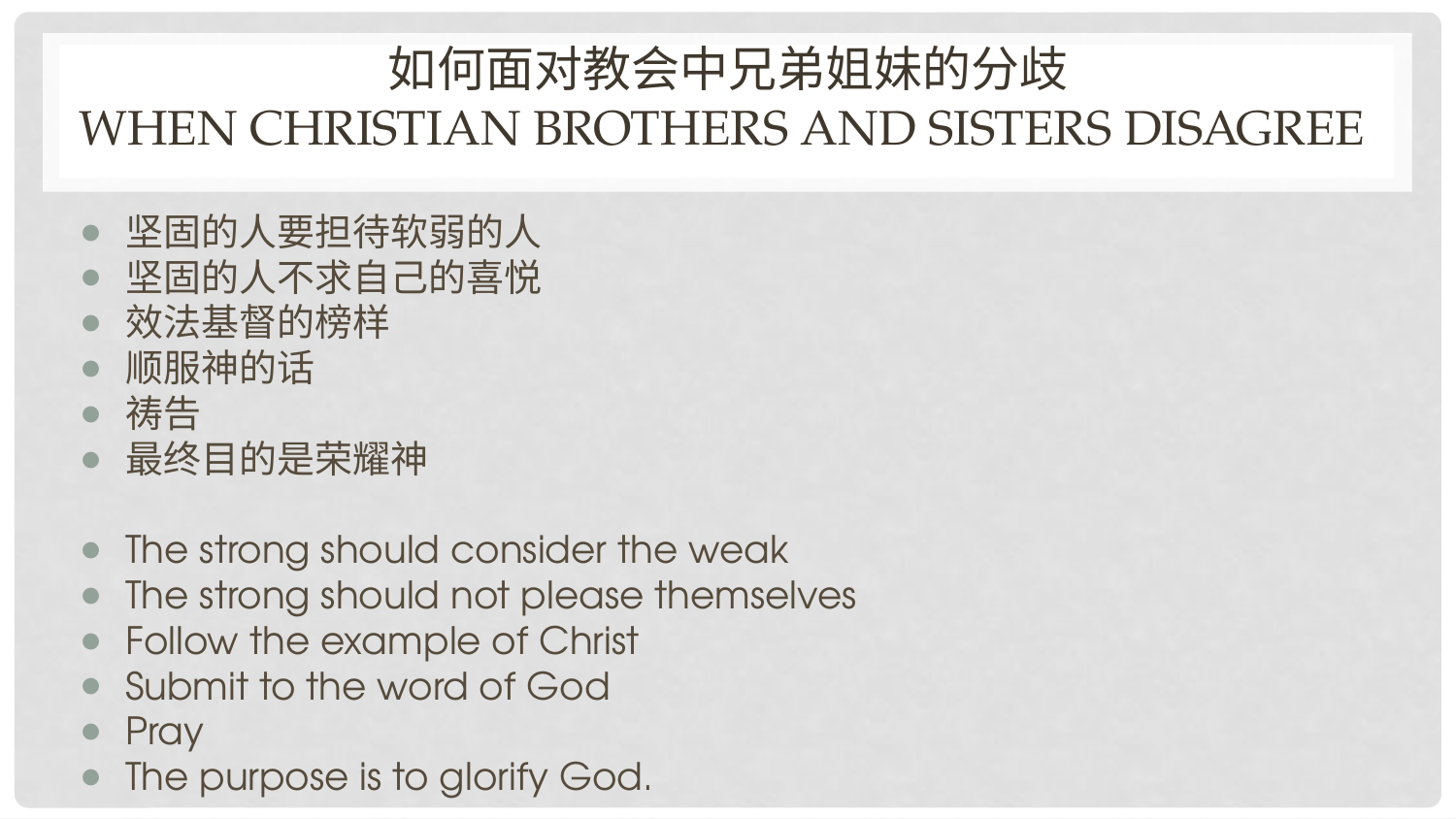

# 如何面对教会中兄弟姐妹的分歧 When Christian brothers and sisters disagree
坚固的人要担待软弱的人
坚固的人不求自己的喜悦
效法基督的榜样
顺服神的话
祷告
最终目的是荣耀神

The strong should consider the weak
The strong should not please themselves
Follow the example of Christ
Submit to the word of God
Pray
The purpose is to glorify God.